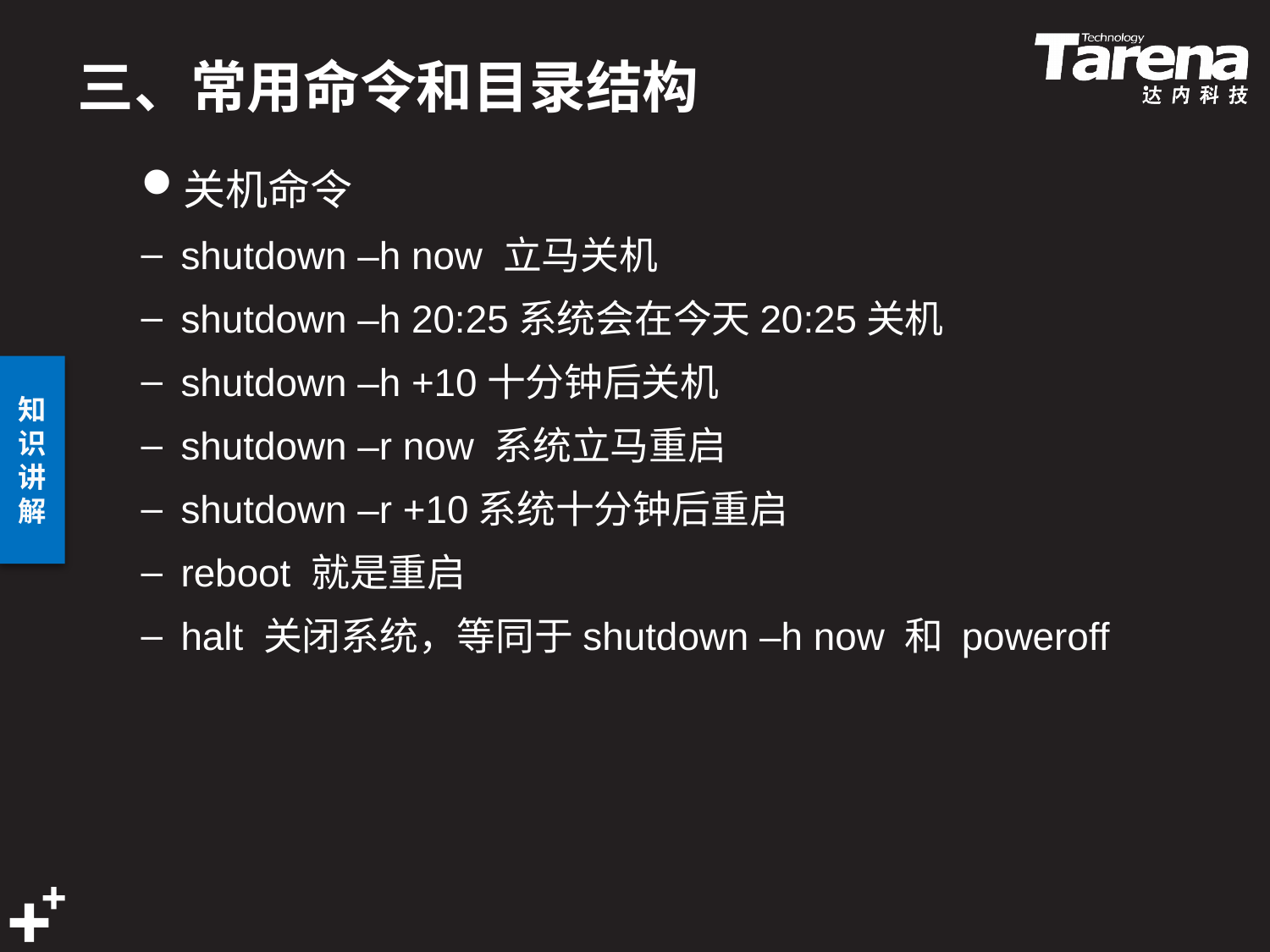

# 三、常用命令和目录结构
关机命令
shutdown –h now 立马关机
shutdown –h 20:25系统会在今天20:25关机
shutdown –h +10十分钟后关机
shutdown –r now 系统立马重启
shutdown –r +10系统十分钟后重启
reboot 就是重启
halt 关闭系统，等同于shutdown –h now 和 poweroff